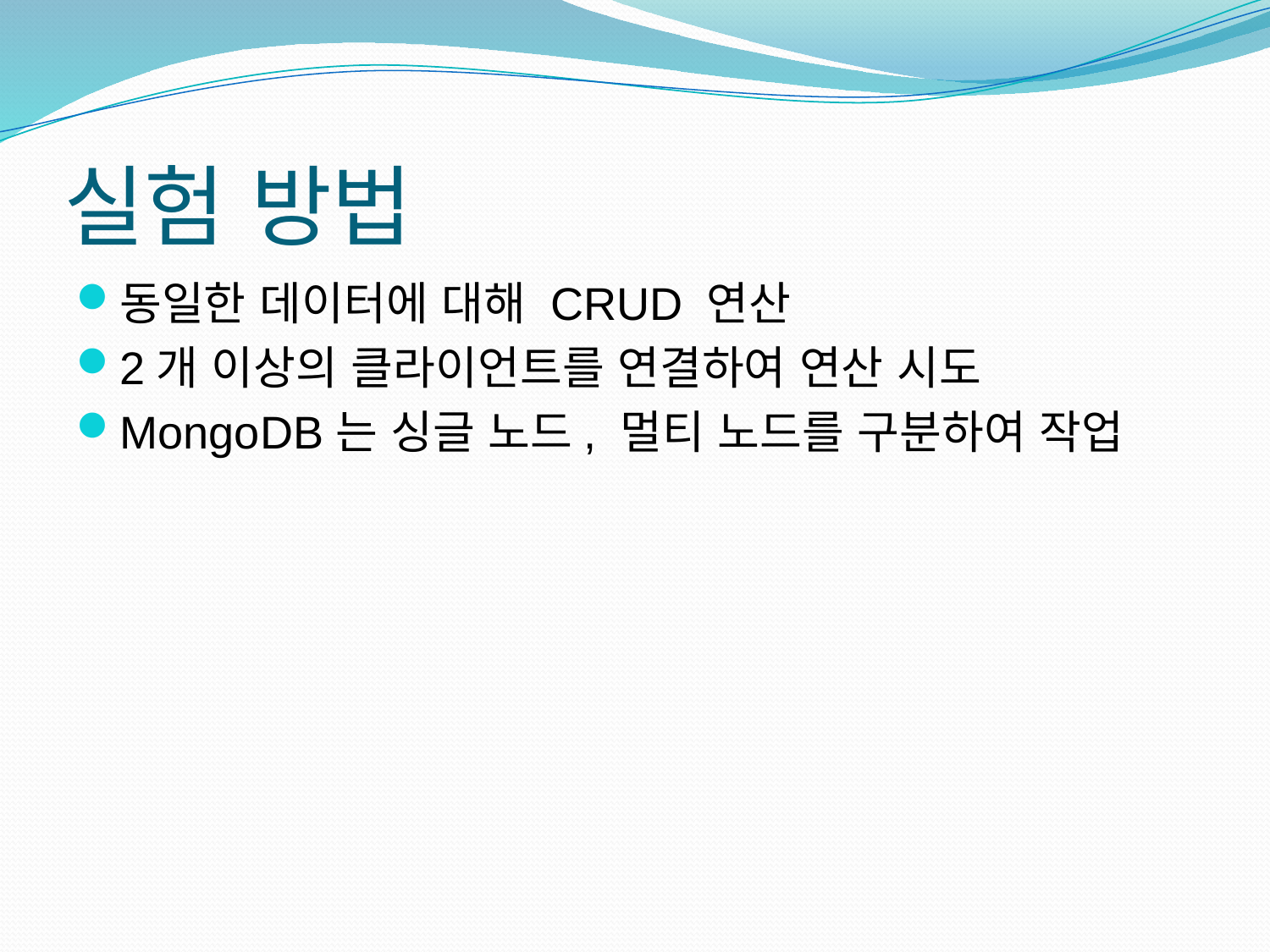

# 실험 방법
동일한 데이터에 대해 CRUD 연산
2개 이상의 클라이언트를 연결하여 연산 시도
MongoDB는 싱글 노드, 멀티 노드를 구분하여 작업